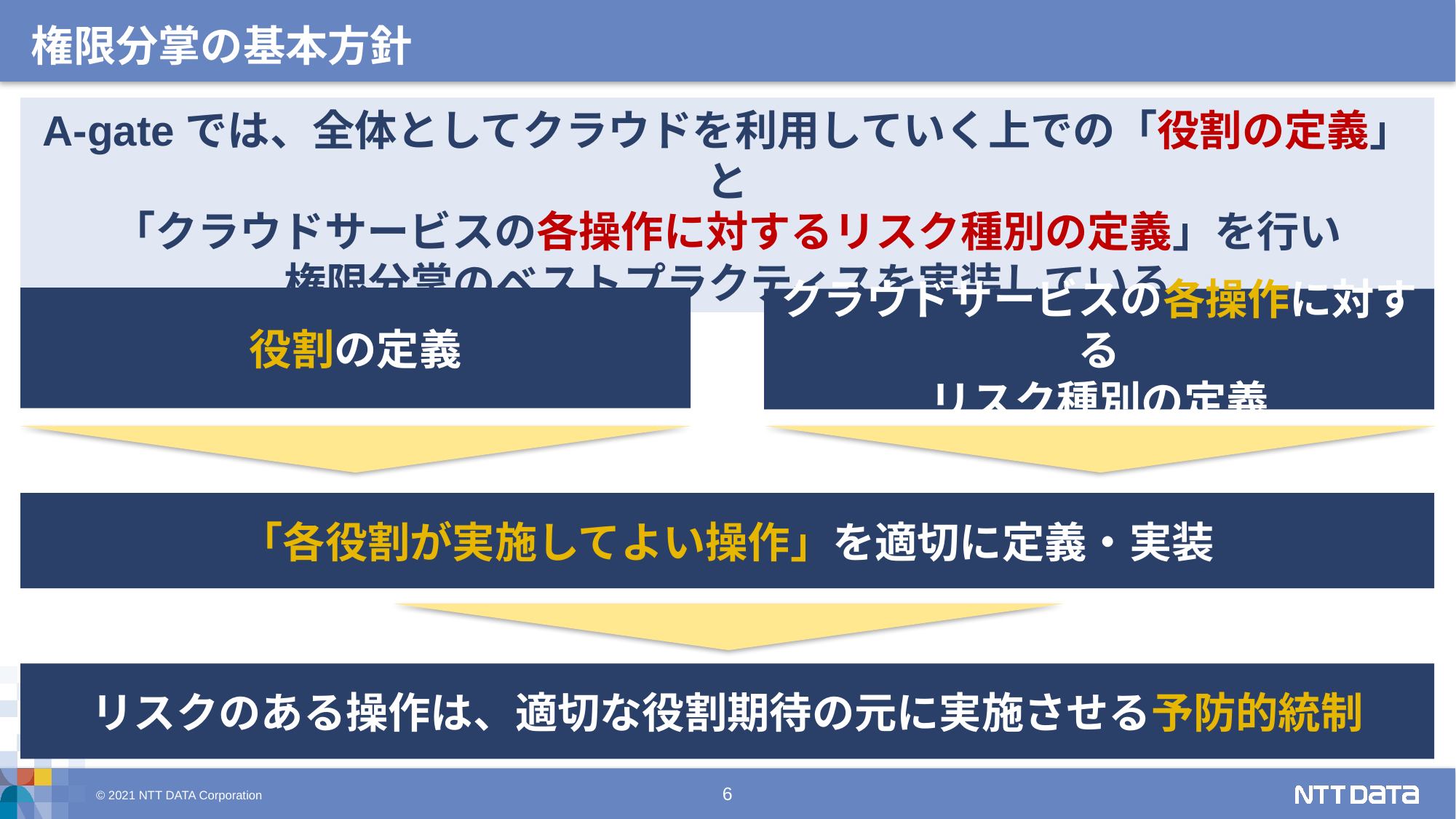

権限分掌の基本方針
A-gateでは、全体としてクラウドを利用していく上での「役割の定義」と
「クラウドサービスの各操作に対するリスク種別の定義」を行い
権限分掌のベストプラクティスを実装している
役割の定義
クラウドサービスの各操作に対する
リスク種別の定義

「各役割が実施してよい操作」を適切に定義・実装

リスクのある操作は、適切な役割期待の元に実施させる予防的統制